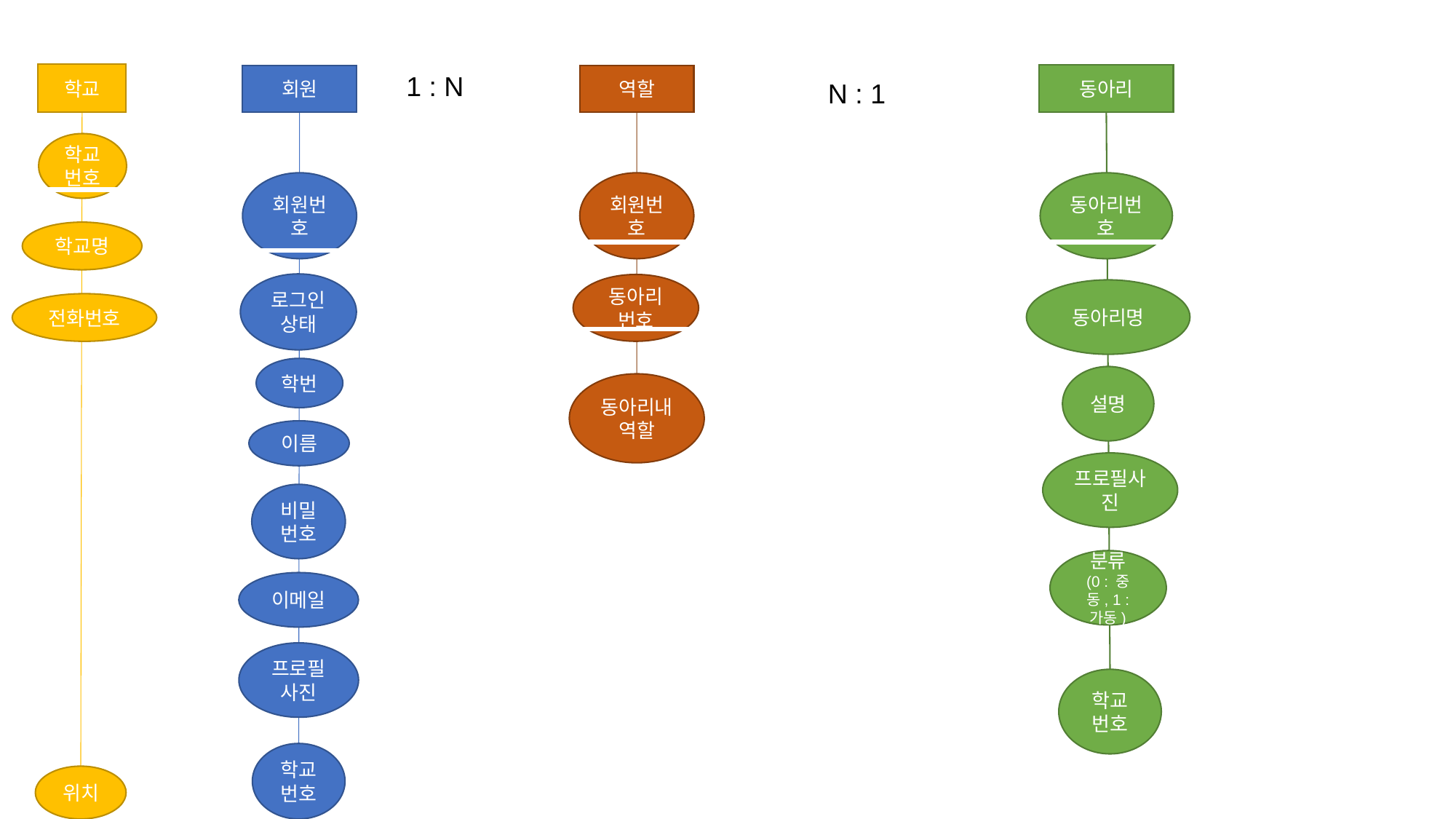

1 : N
학교
동아리
회원
역할
N : 1
학교번호
회원번호
회원번호
동아리번호
학교명
로그인상태
동아리번호
동아리명
전화번호
학번
설명
동아리내 역할
이름
프로필사진
비밀번호
분류
(0 : 중동, 1 : 가동)
이메일
프로필사진
학교번호
학교번호
위치